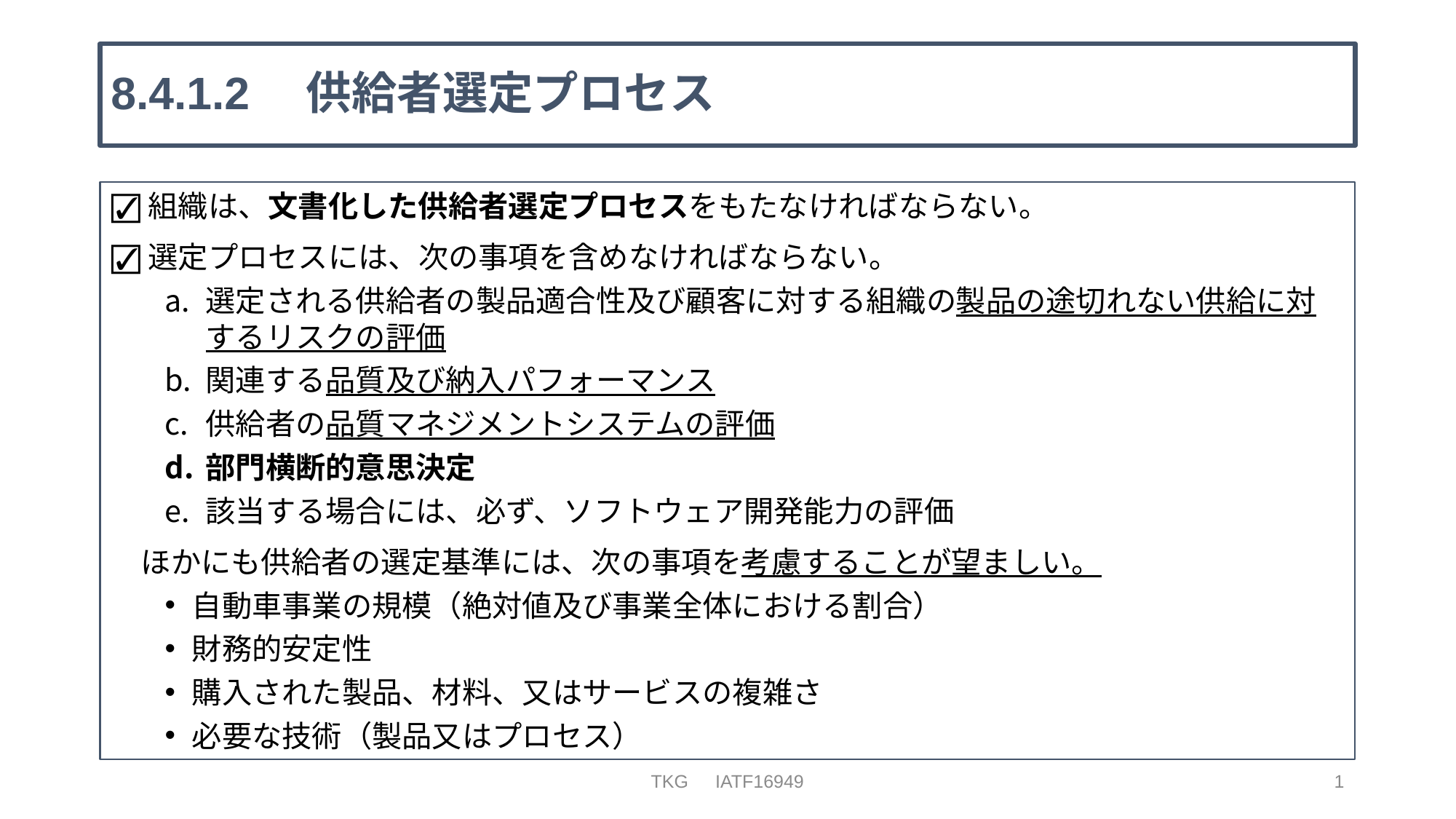

# 8.4.1.2　供給者選定プロセス
☑組織は、文書化した供給者選定プロセスをもたなければならない。
☑選定プロセスには、次の事項を含めなければならない。
選定される供給者の製品適合性及び顧客に対する組織の製品の途切れない供給に対するリスクの評価
関連する品質及び納入パフォーマンス
供給者の品質マネジメントシステムの評価
部門横断的意思決定
該当する場合には、必ず、ソフトウェア開発能力の評価
　ほかにも供給者の選定基準には、次の事項を考慮することが望ましい。
自動車事業の規模（絶対値及び事業全体における割合）
財務的安定性
購入された製品、材料、又はサービスの複雑さ
必要な技術（製品又はプロセス）
TKG　IATF16949
1